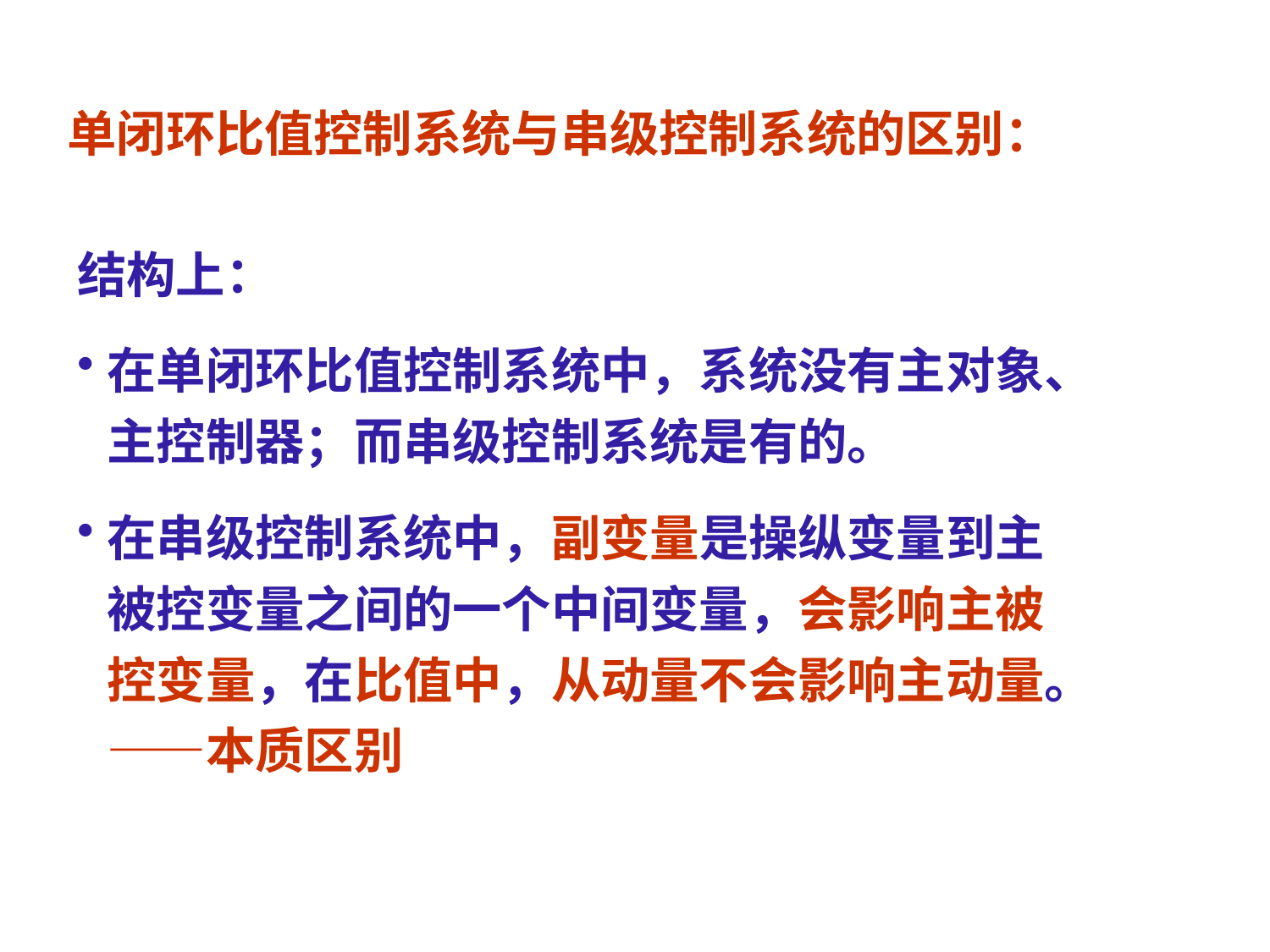

单闭环比值控制系统与串级控制系统的区别：
结构上：
在单闭环比值控制系统中，系统没有主对象、主控制器；而串级控制系统是有的。
在串级控制系统中，副变量是操纵变量到主被控变量之间的一个中间变量，会影响主被控变量，在比值中，从动量不会影响主动量。——本质区别